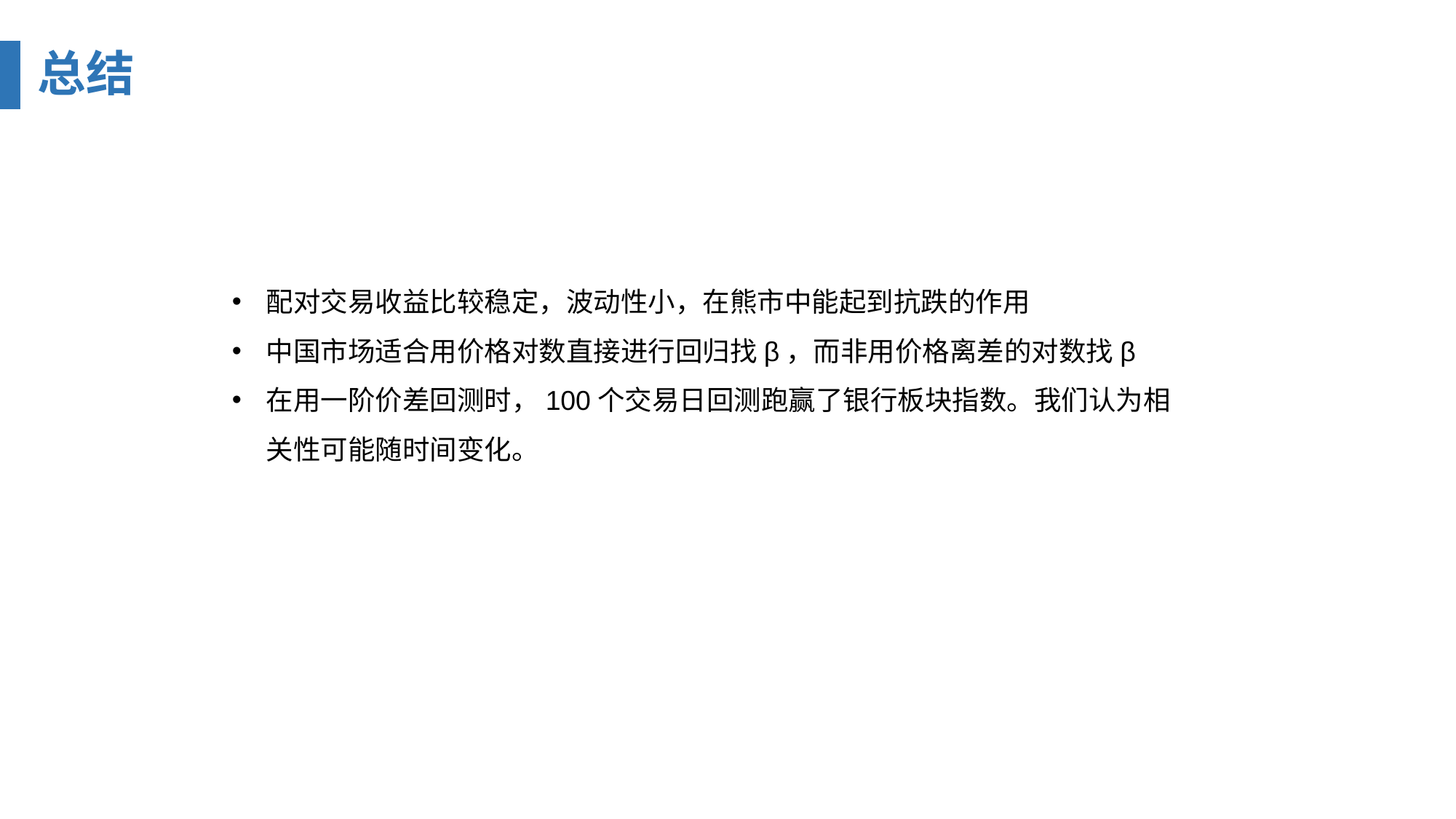

总结

配对交易收益比较稳定，波动性小，在熊市中能起到抗跌的作用
中国市场适合用价格对数直接进行回归找β，而非用价格离差的对数找β
在用一阶价差回测时，100个交易日回测跑赢了银行板块指数。我们认为相关性可能随时间变化。